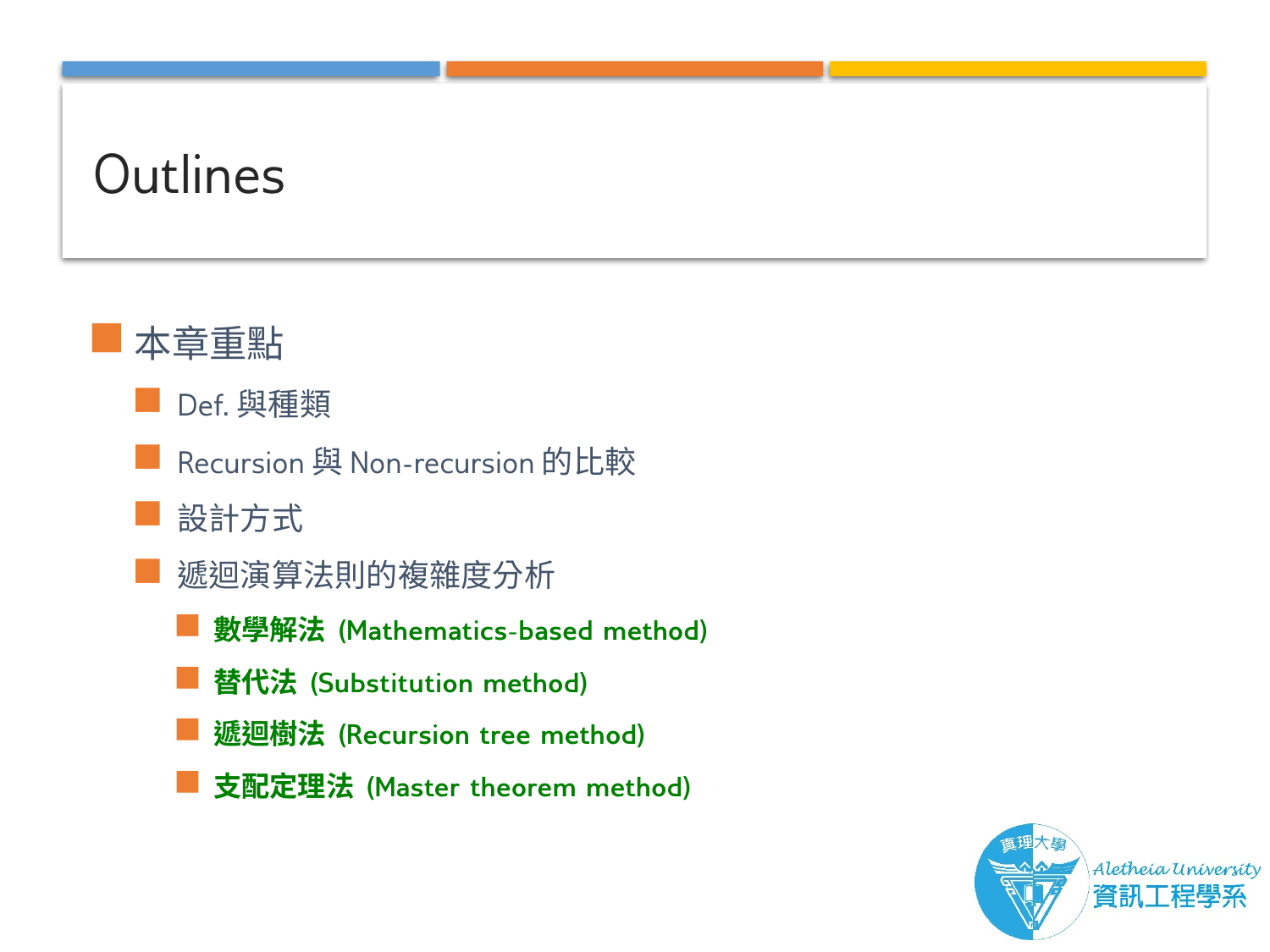

# Outlines
本章重點
Def.與種類
Recursion與Non-recursion的比較
設計方式
遞迴演算法則的複雜度分析
數學解法 (Mathematics-based method)
替代法 (Substitution method)
遞迴樹法 (Recursion tree method)
支配定理法 (Master theorem method)